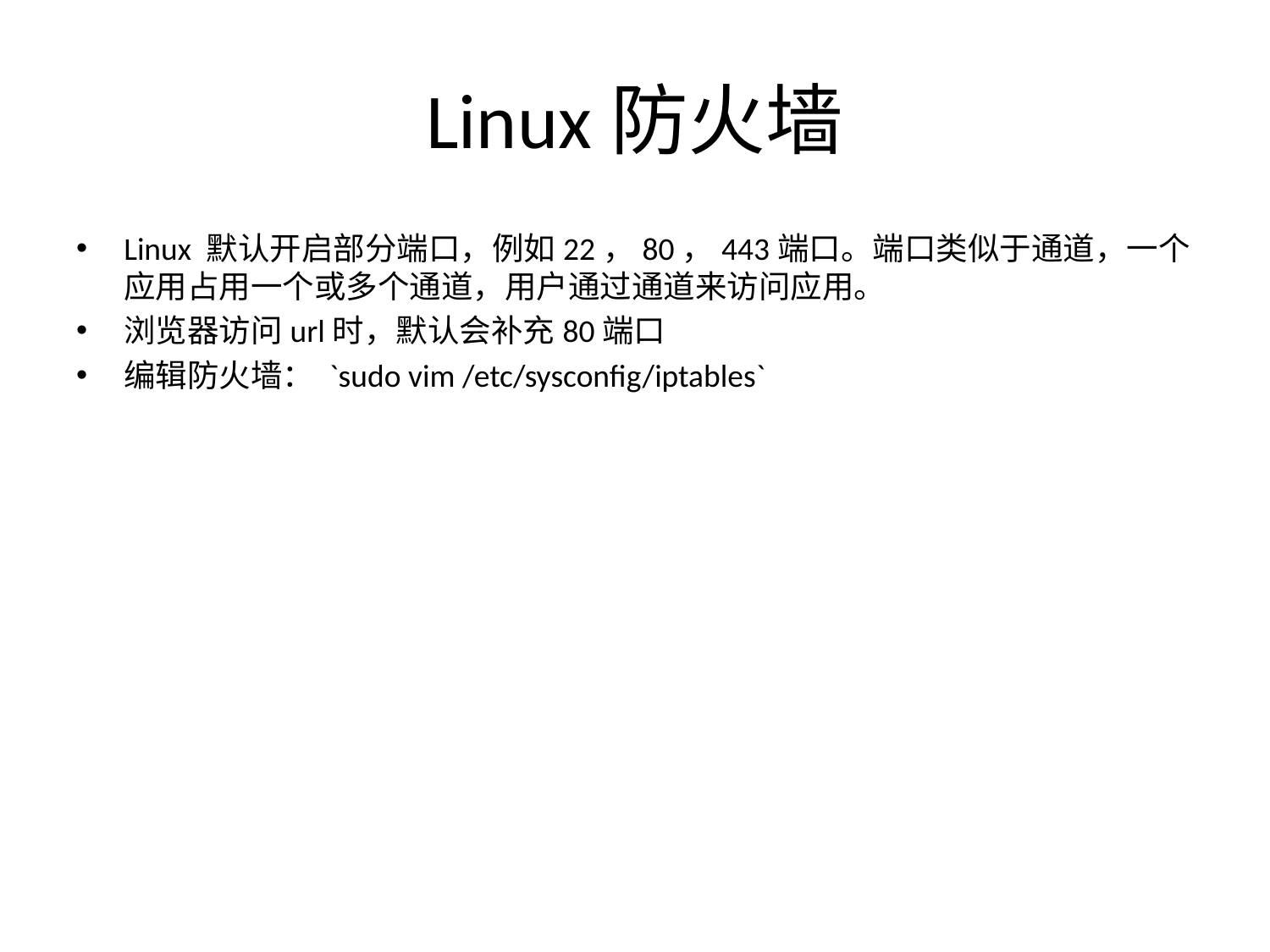

# Linux防火墙
Linux 默认开启部分端口，例如22，80，443端口。端口类似于通道，一个应用占用一个或多个通道，用户通过通道来访问应用。
浏览器访问url时，默认会补充80端口
编辑防火墙： `sudo vim /etc/sysconfig/iptables`